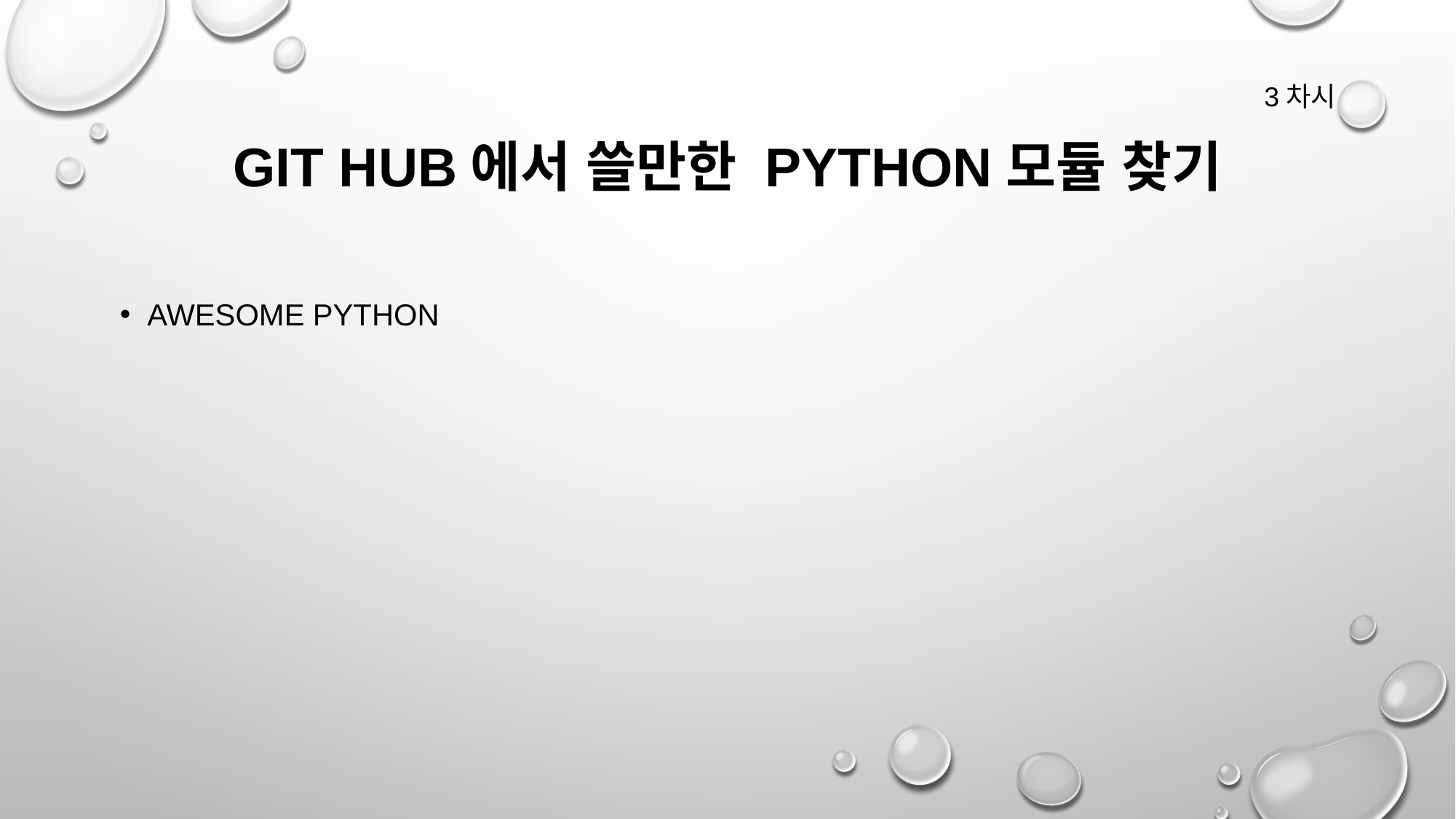

# git hub에서 쓸만한 python모듈 찾기
3차시
awesome python